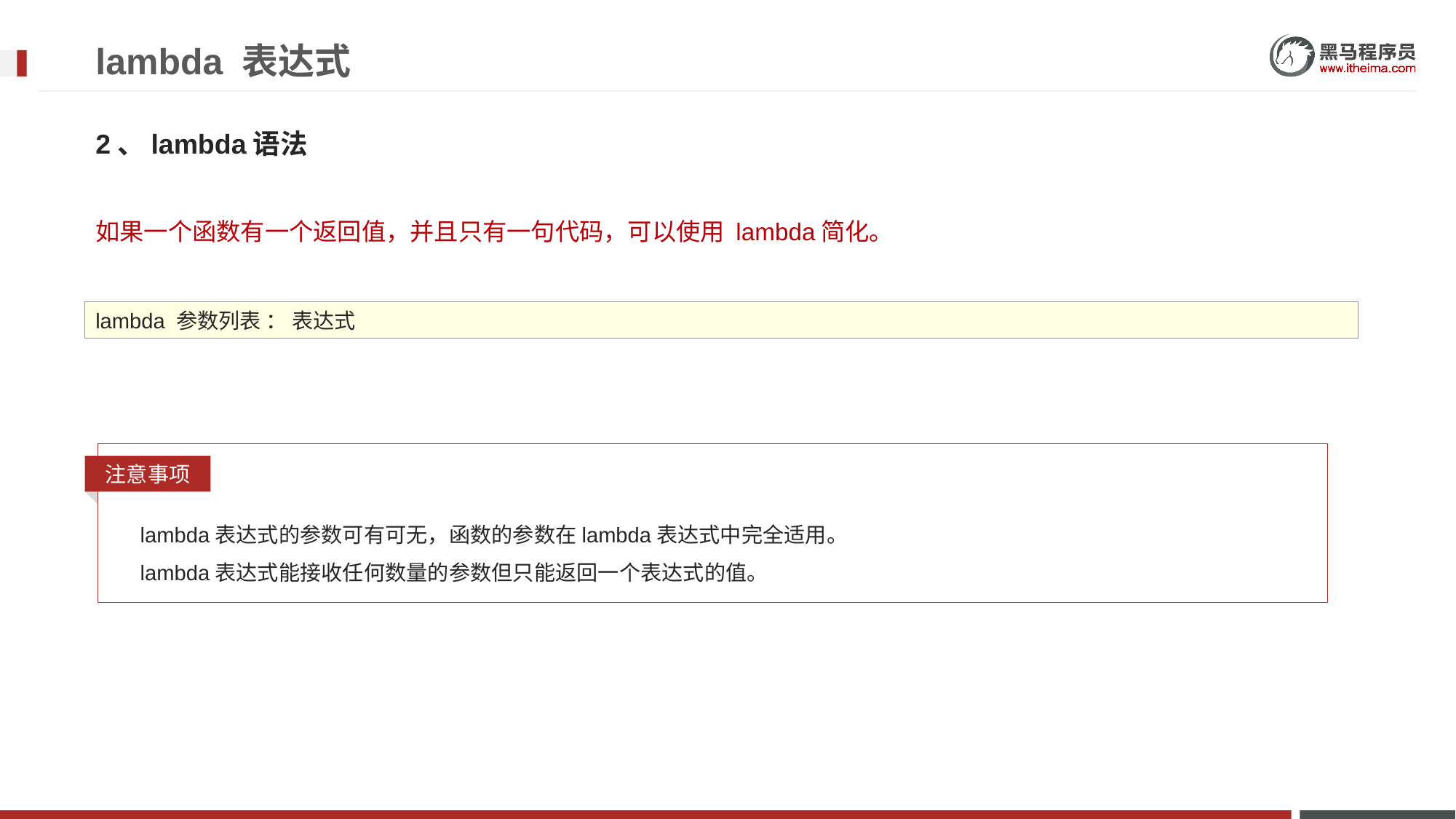

# lambda 表达式
2、lambda语法
如果一个函数有一个返回值，并且只有一句代码，可以使用 lambda简化。
lambda 参数列表 ： 表达式

注意事项

lambda表达式的参数可有可无，函数的参数在lambda表达式中完全适用。
lambda表达式能接收任何数量的参数但只能返回一个表达式的值。